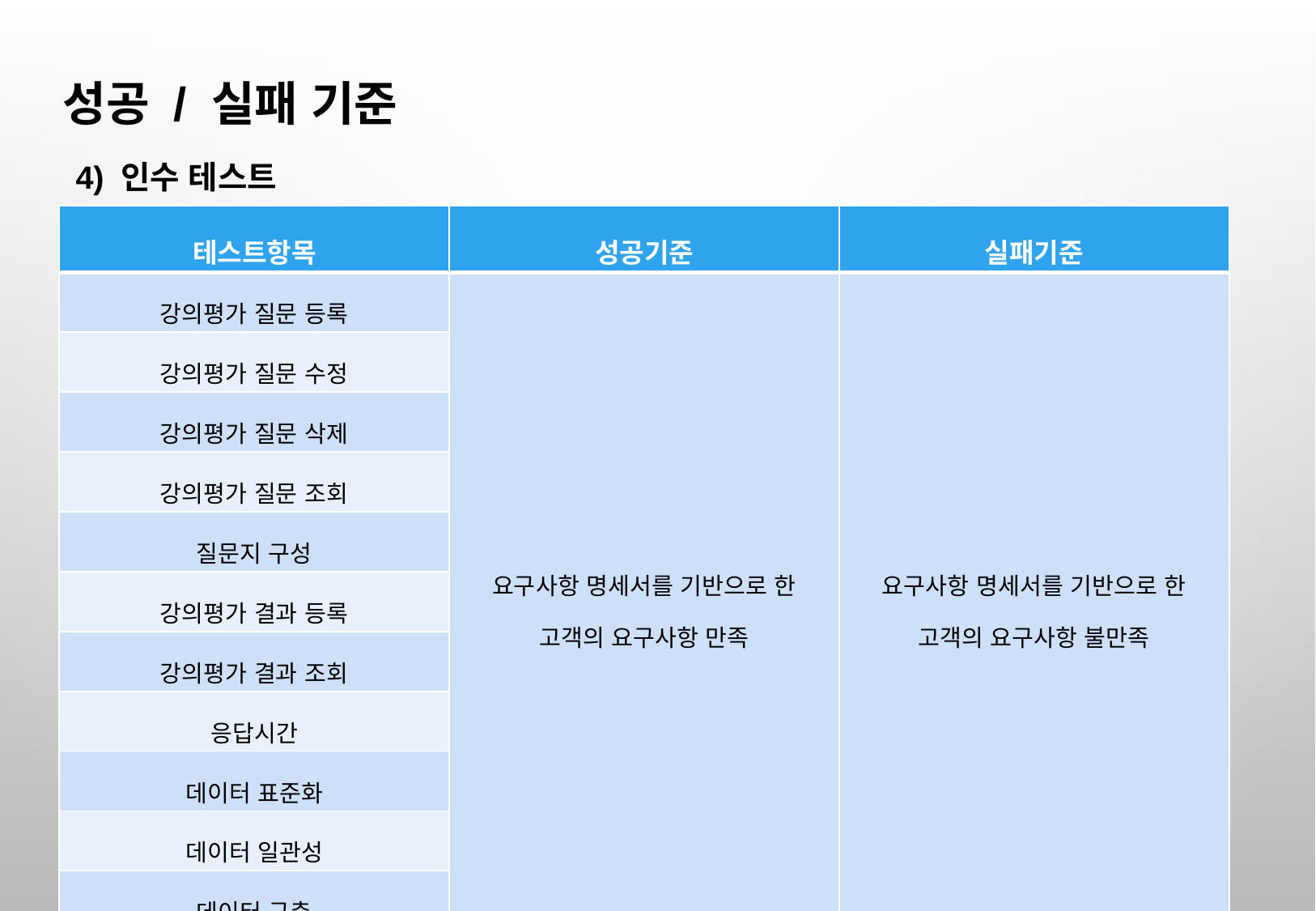

성공 / 실패 기준
4) 인수 테스트

| 테스트항목 | 성공기준 | 실패기준 |
| --- | --- | --- |
| 강의평가 질문 등록 | 요구사항 명세서를 기반으로 한 고객의 요구사항 만족 | 요구사항 명세서를 기반으로 한 고객의 요구사항 불만족 |
| 강의평가 질문 수정 |  |  |
| 강의평가 질문 삭제 |  |  |
| 강의평가 질문 조회 |  |  |
| 질문지 구성 |  |  |
| 강의평가 결과 등록 |  |  |
| 강의평가 결과 조회 |  |  |
| 응답시간 |  |  |
| 데이터 표준화 |  |  |
| 데이터 일관성 |  |  |
| 데이터 구축 |  |  |
| … | … | … |
51